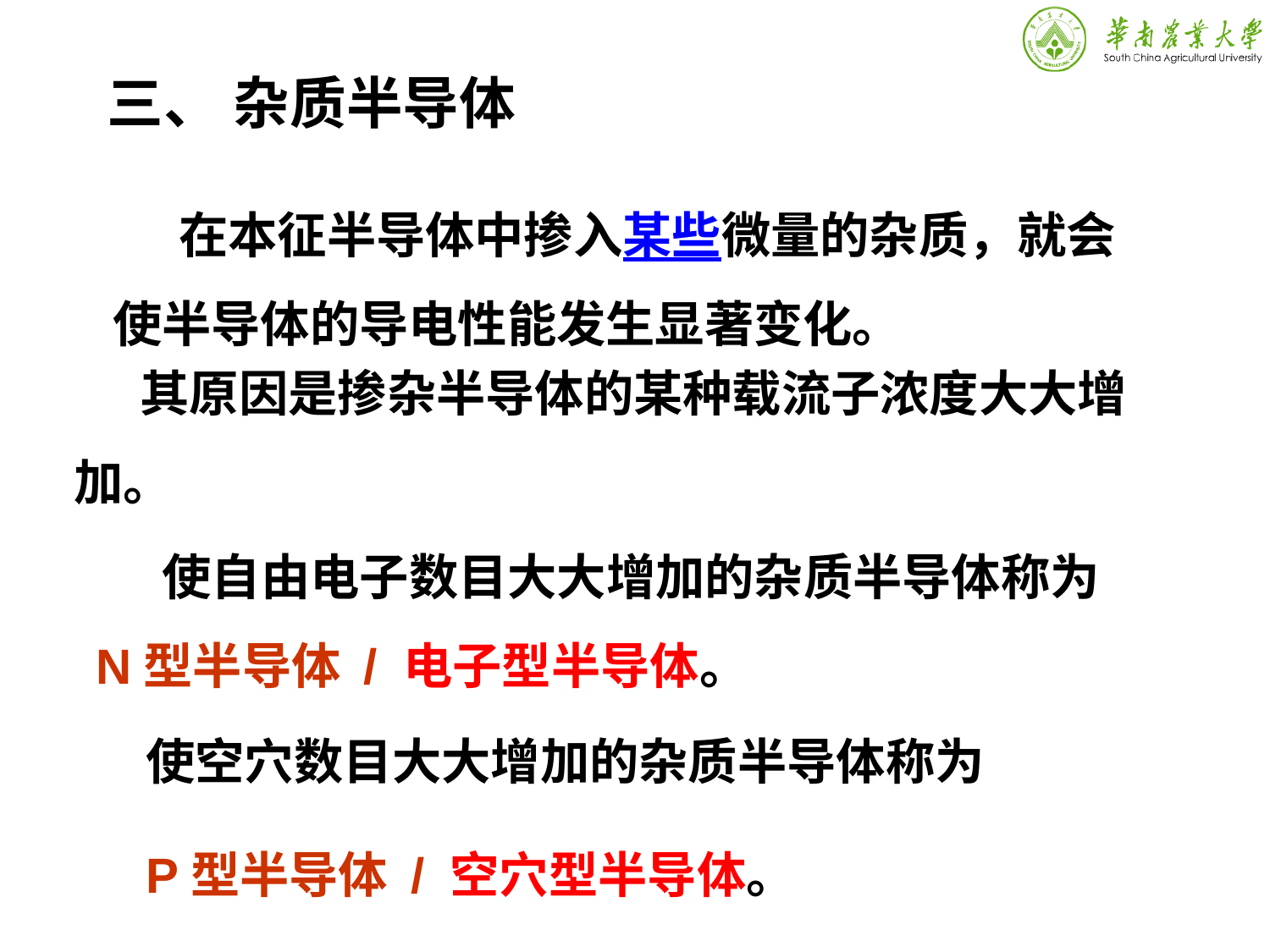

三、 杂质半导体
在本征半导体中掺入某些微量的杂质，就会使半导体的导电性能发生显著变化。
其原因是掺杂半导体的某种载流子浓度大大增加。
使自由电子数目大大增加的杂质半导体称为N型半导体 / 电子型半导体。
使空穴数目大大增加的杂质半导体称为
P型半导体 / 空穴型半导体。